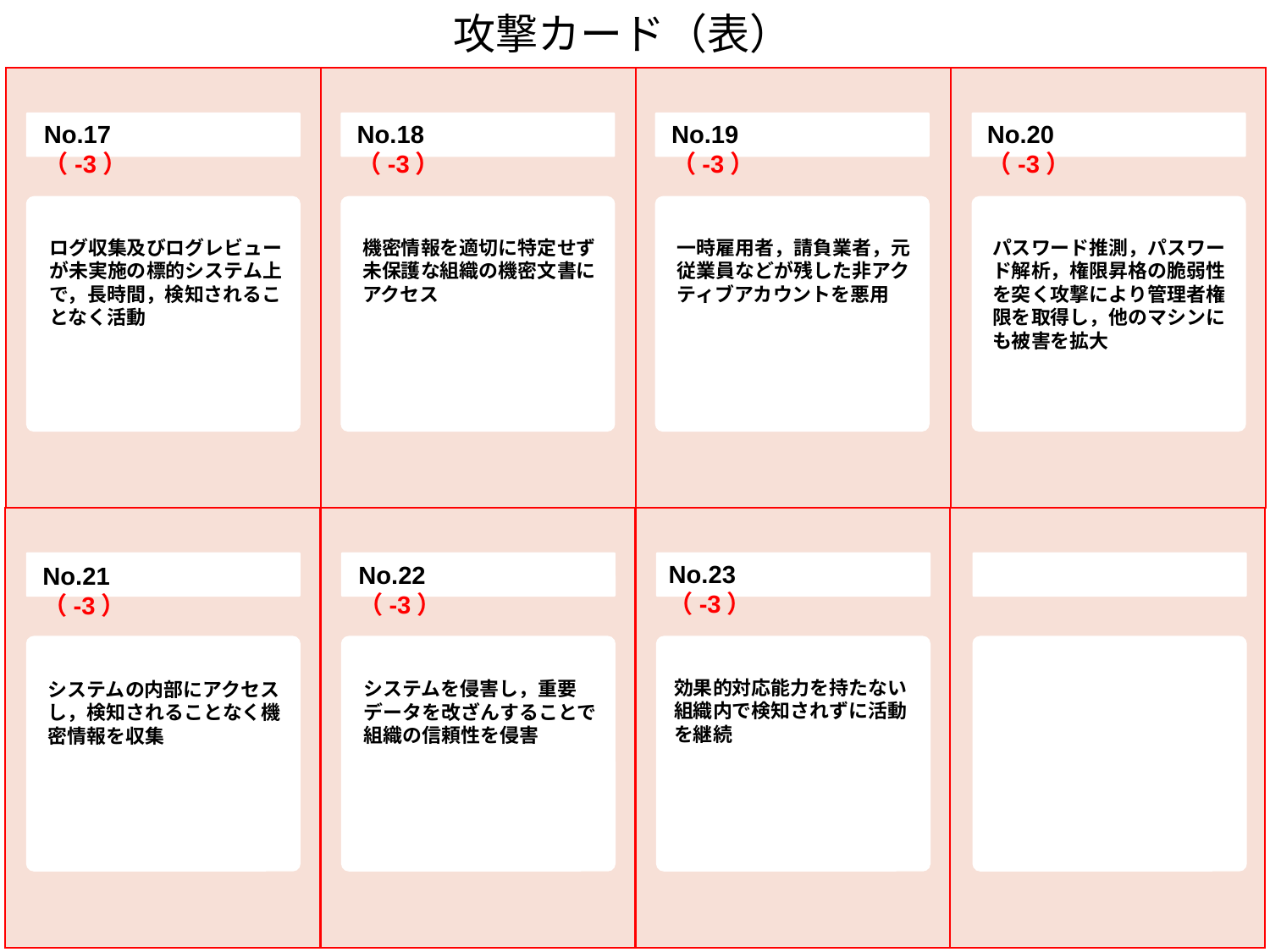

攻撃カード（表）

No.17　（-3）

No.18　（-3）

No.19　（-3）

No.20　（-3）

ログ収集及びログレビューが未実施の標的システム上で，長時間，検知されることなく活動
機密情報を適切に特定せず未保護な組織の機密文書にアクセス
一時雇用者，請負業者，元従業員などが残した非アクティブアカウントを悪用
パスワード推測，パスワード解析，権限昇格の脆弱性を突く攻撃により管理者権限を取得し，他のマシンにも被害を拡大

No.23　（-3）

No.22　（-3）
No.21　（-3）

効果的対応能力を持たない組織内で検知されずに活動を継続
システムを侵害し，重要データを改ざんすることで組織の信頼性を侵害
システムの内部にアクセスし，検知されることなく機密情報を収集